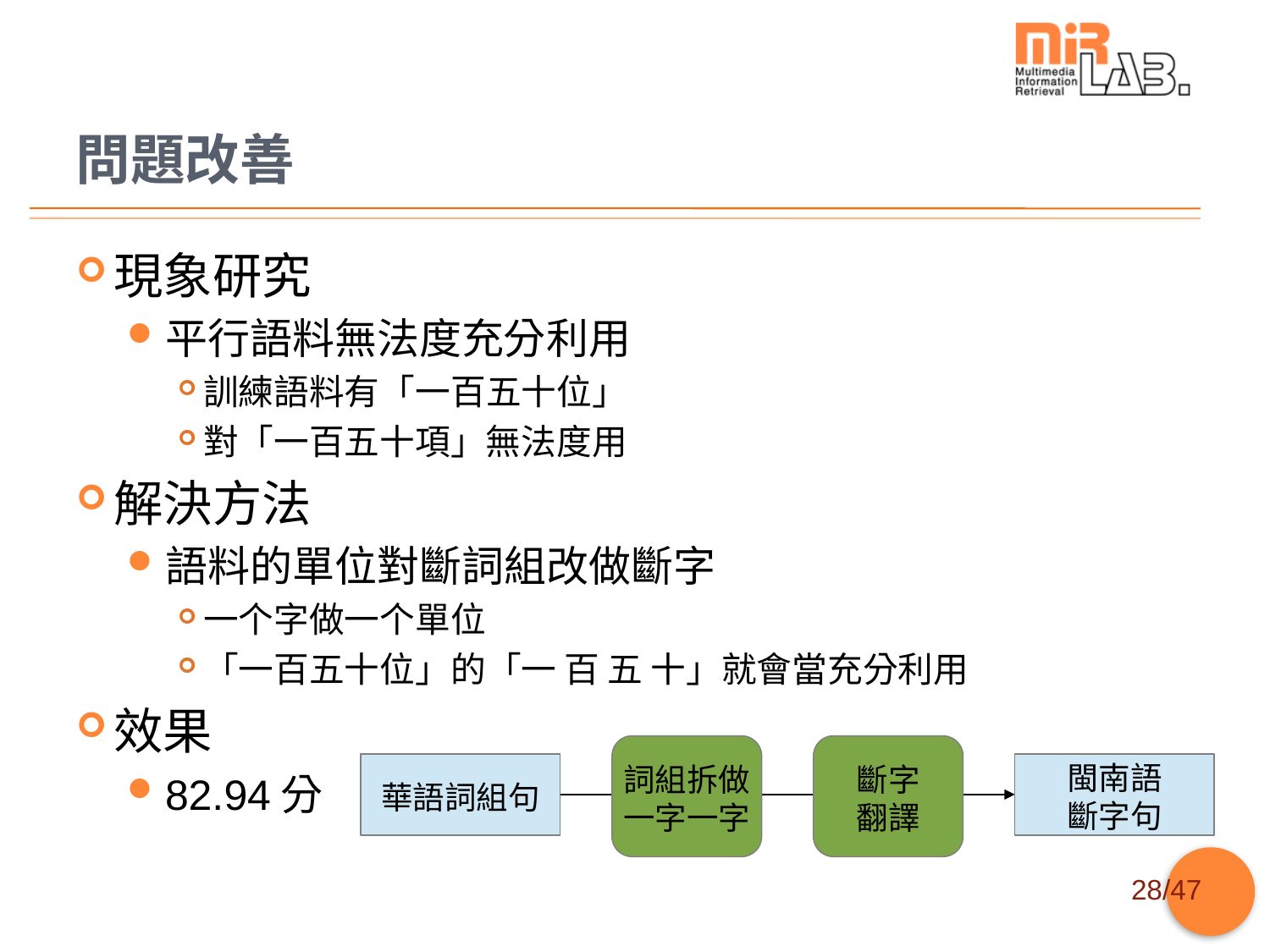

# 問題改善
現象研究
平行語料無法度充分利用
訓練語料有「一百五十位」
對「一百五十項」無法度用
解決方法
語料的單位對斷詞組改做斷字
一个字做一个單位
「一百五十位」的「一 百 五 十」就會當充分利用
效果
82.94分
詞組拆做
一字一字
斷字
翻譯
華語詞組句
閩南語
斷字句